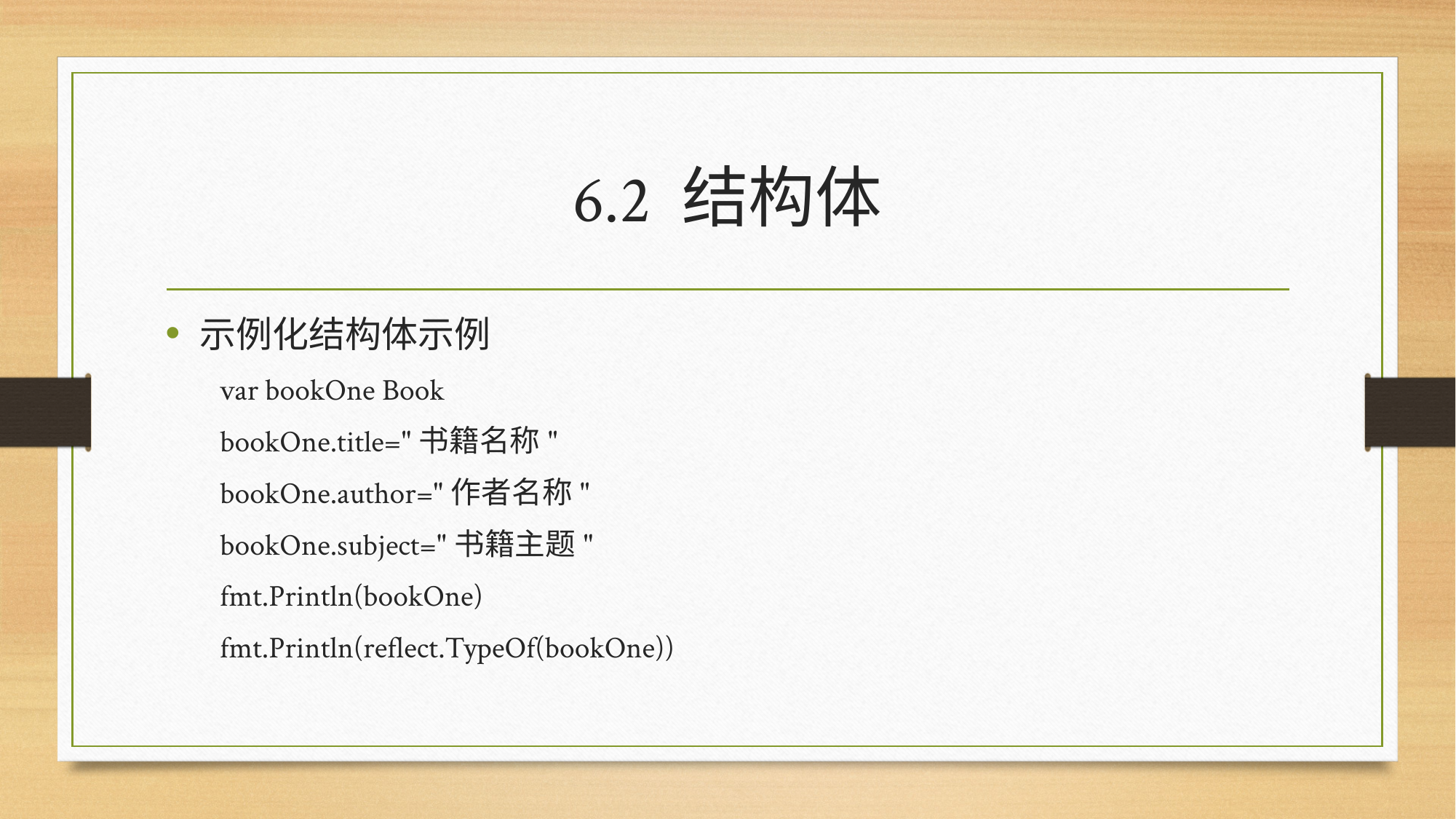

# 6.2 结构体
示例化结构体示例
var bookOne Book
bookOne.title="书籍名称"
bookOne.author="作者名称"
bookOne.subject="书籍主题"
fmt.Println(bookOne)
fmt.Println(reflect.TypeOf(bookOne))